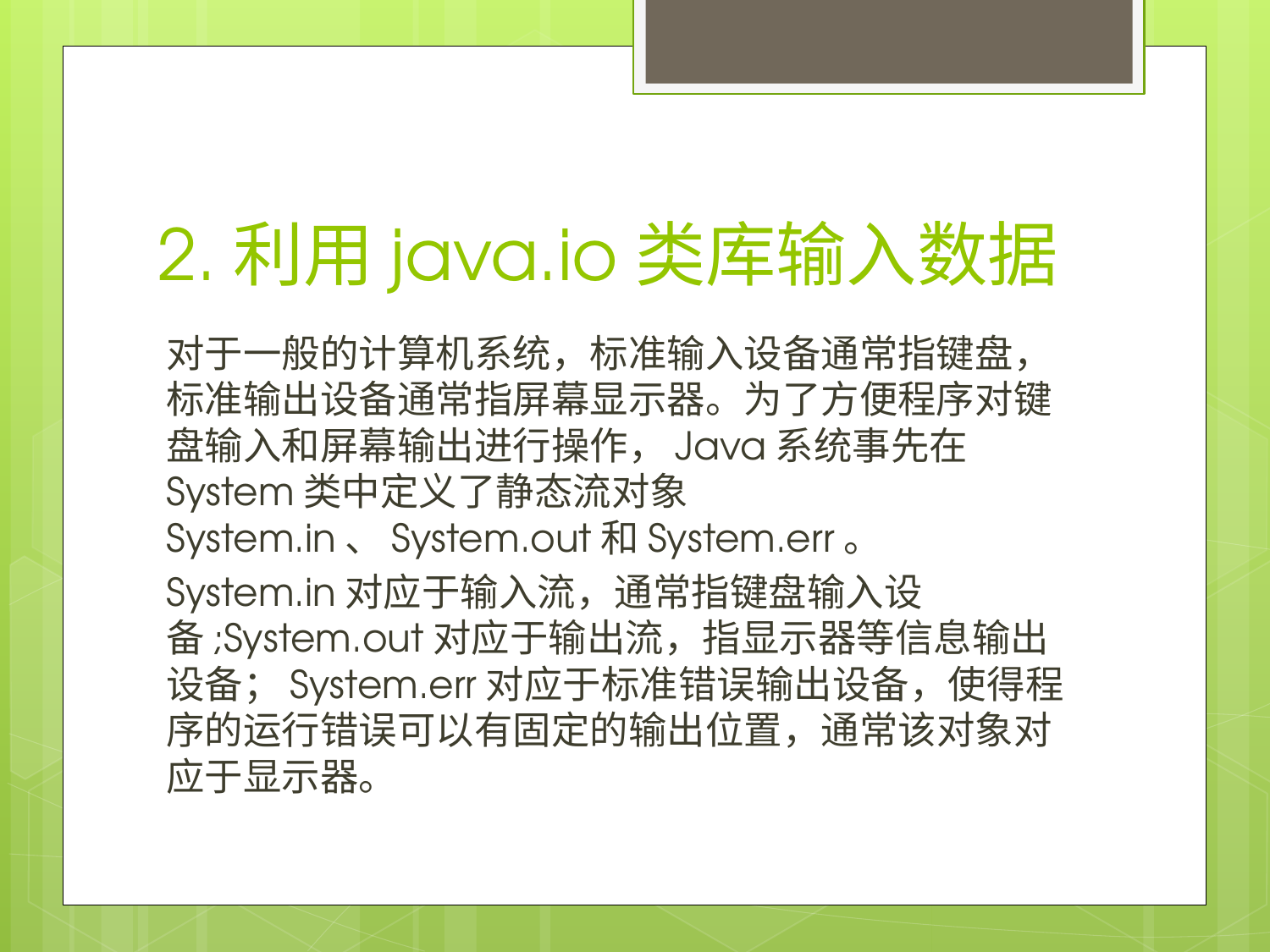

# 2.利用java.io类库输入数据
对于一般的计算机系统，标准输入设备通常指键盘，标准输出设备通常指屏幕显示器。为了方便程序对键盘输入和屏幕输出进行操作，Java系统事先在System类中定义了静态流对象System.in、System.out和System.err。
System.in对应于输入流，通常指键盘输入设备;System.out对应于输出流，指显示器等信息输出设备；System.err对应于标准错误输出设备，使得程序的运行错误可以有固定的输出位置，通常该对象对应于显示器。